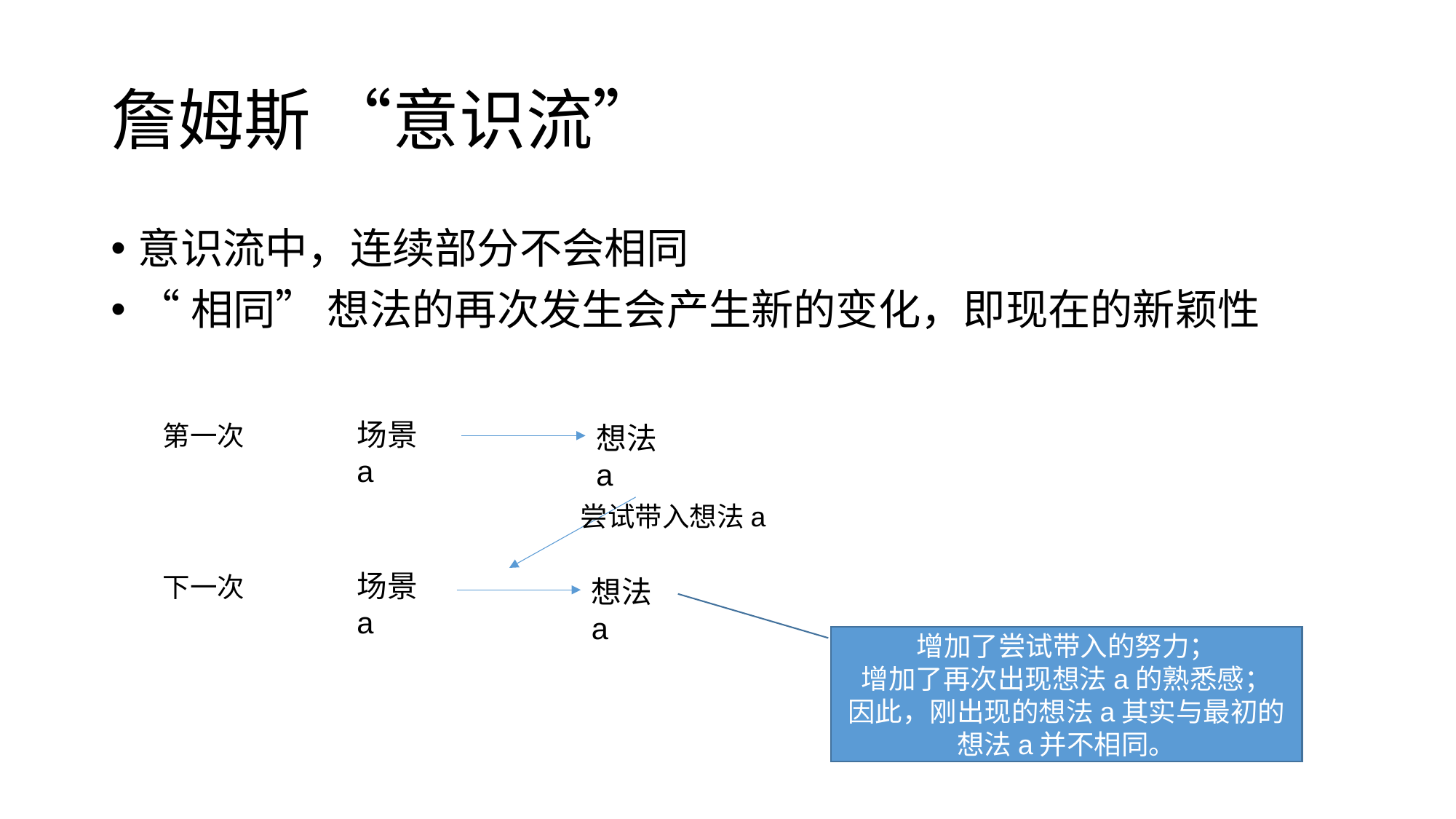

# 詹姆斯 “意识流”
意识流中，连续部分不会相同
“相同” 想法的再次发生会产生新的变化，即现在的新颖性
场景a
第一次
想法a
尝试带入想法a
场景a
下一次
想法a
增加了尝试带入的努力；
增加了再次出现想法a的熟悉感；
因此，刚出现的想法a其实与最初的想法a并不相同。